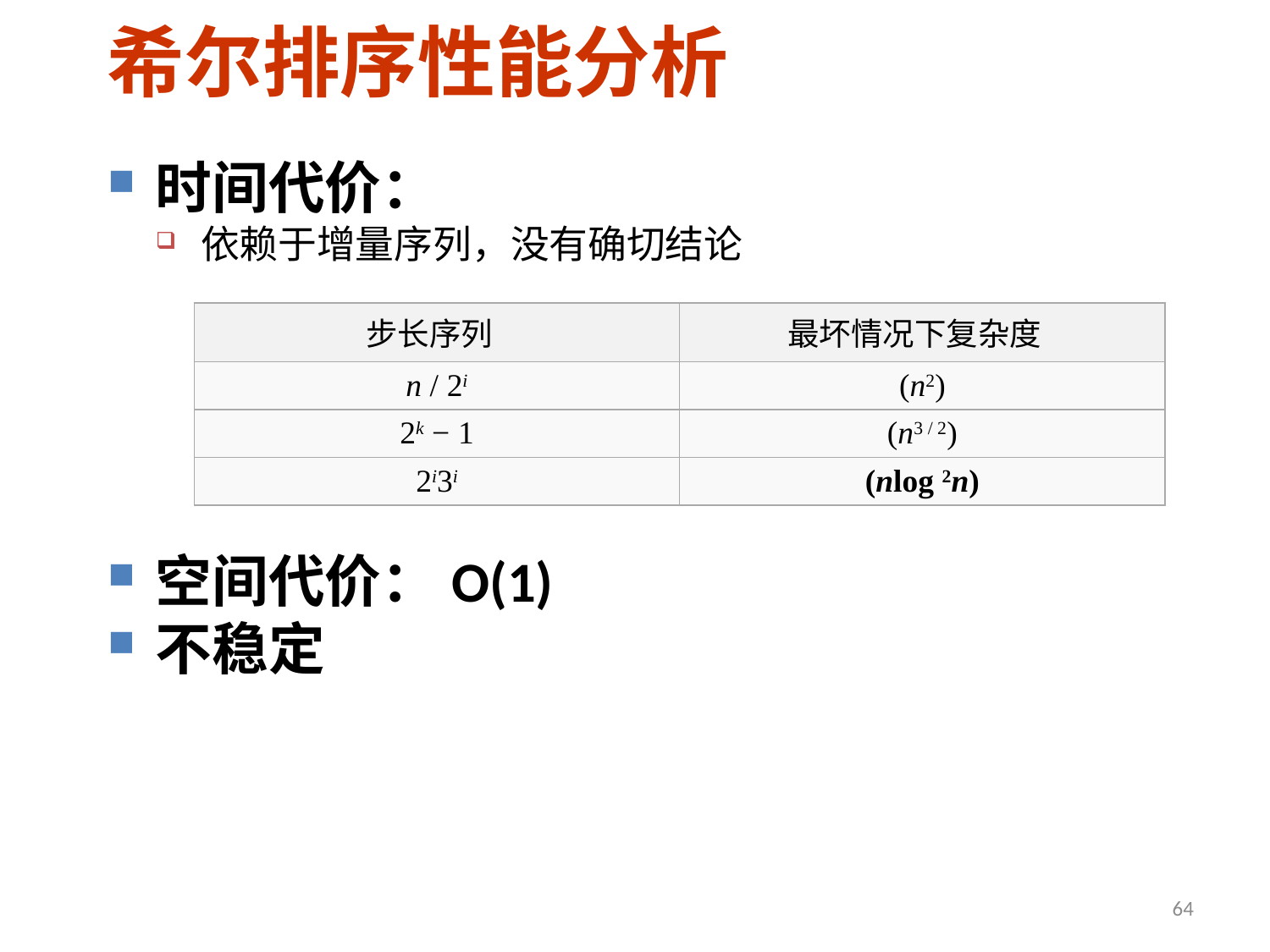

希尔排序性能分析
时间代价：
依赖于增量序列，没有确切结论

空间代价：O(1)
不稳定

| 步长序列 | 最坏情况下复杂度 |
| --- | --- |
| n / 2i | (n2) |
| 2k − 1 | (n3 / 2) |
| 2i3i | (nlog 2n) |
64